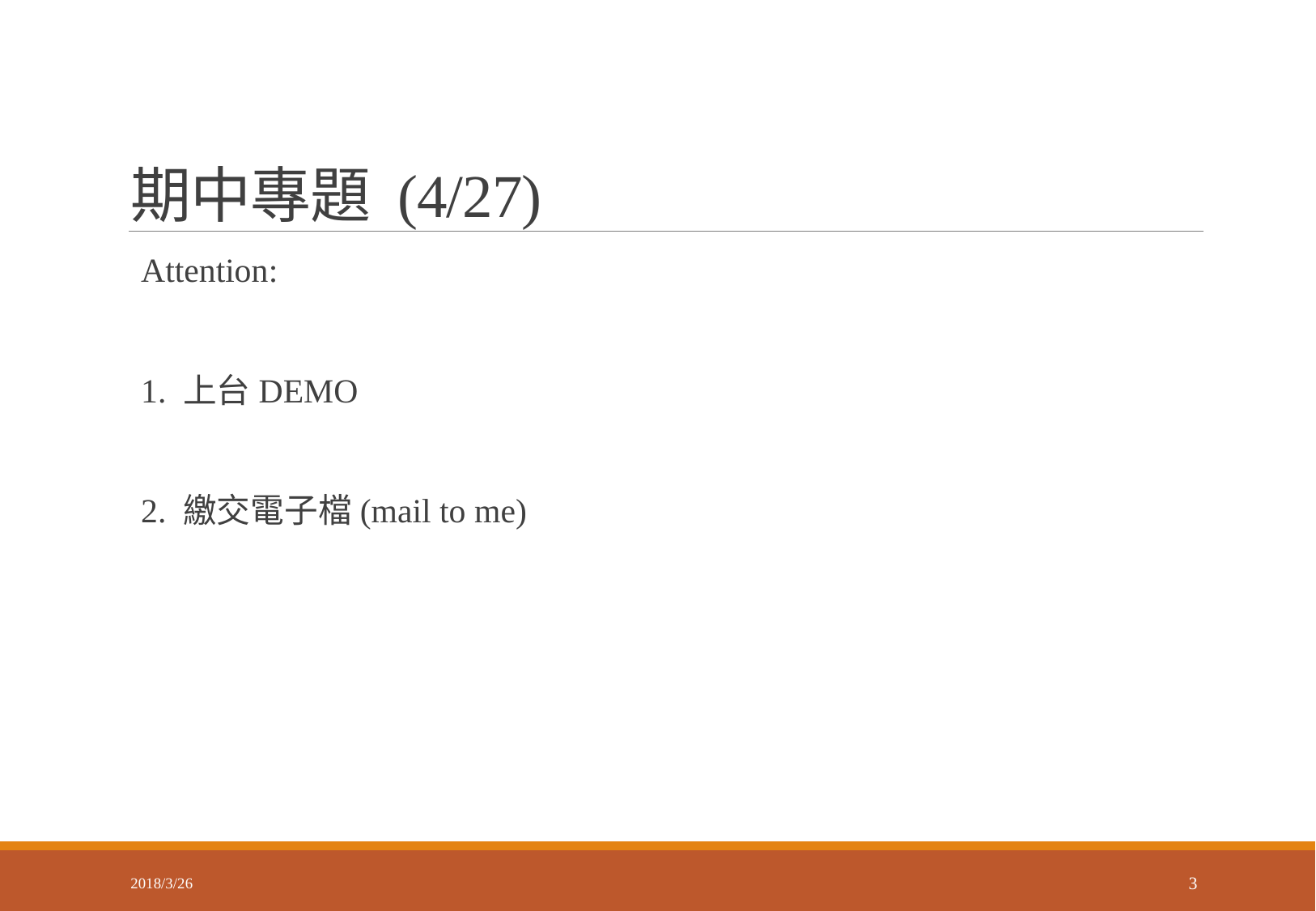

# 期中專題 (4/27)
 Attention:

 1. 上台DEMO

 2. 繳交電子檔(mail to me)
2018/3/26
3